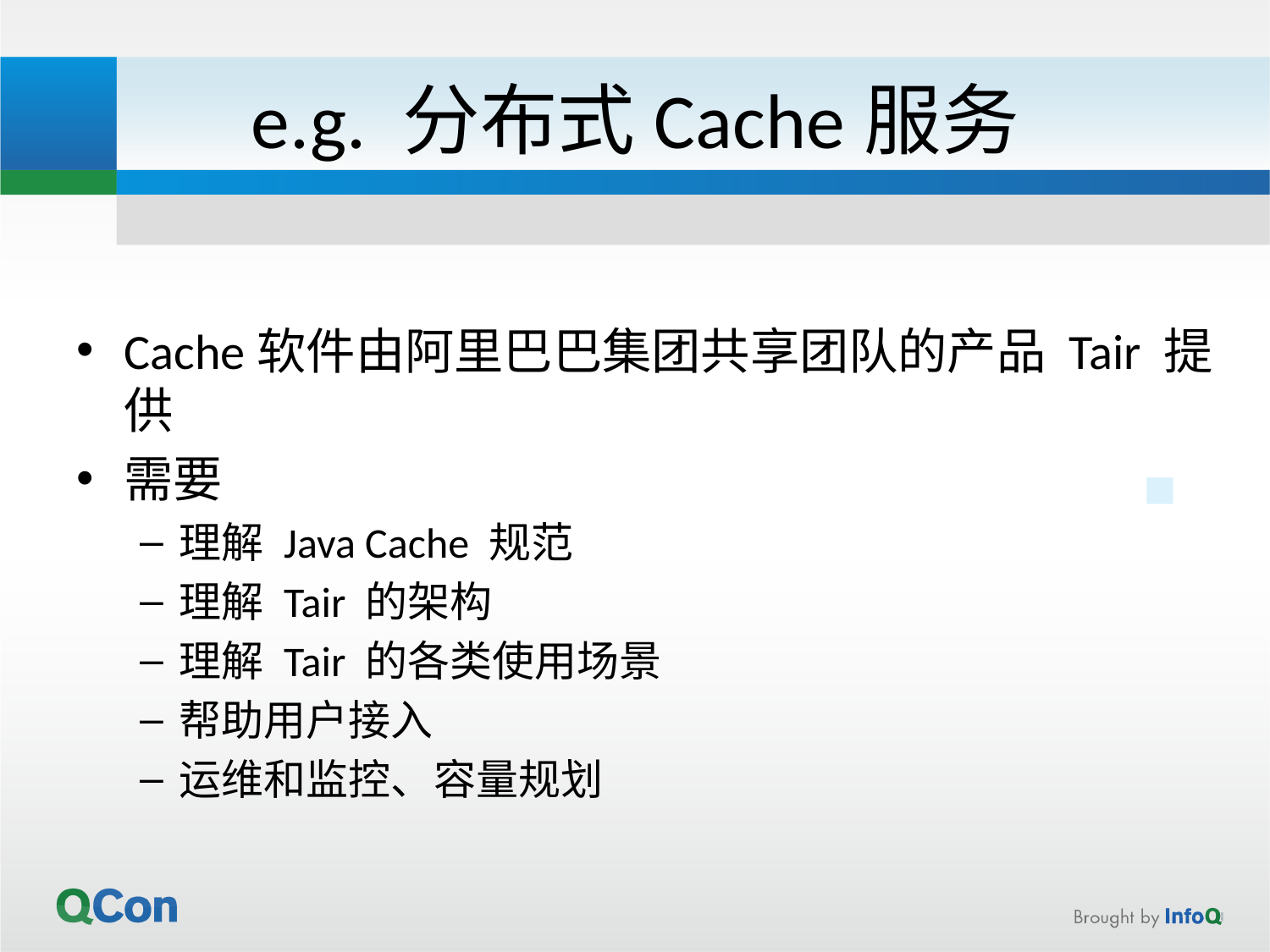

# e.g. 分布式Cache服务
Cache软件由阿里巴巴集团共享团队的产品 Tair 提供
需要
理解 Java Cache 规范
理解 Tair 的架构
理解 Tair 的各类使用场景
帮助用户接入
运维和监控、容量规划